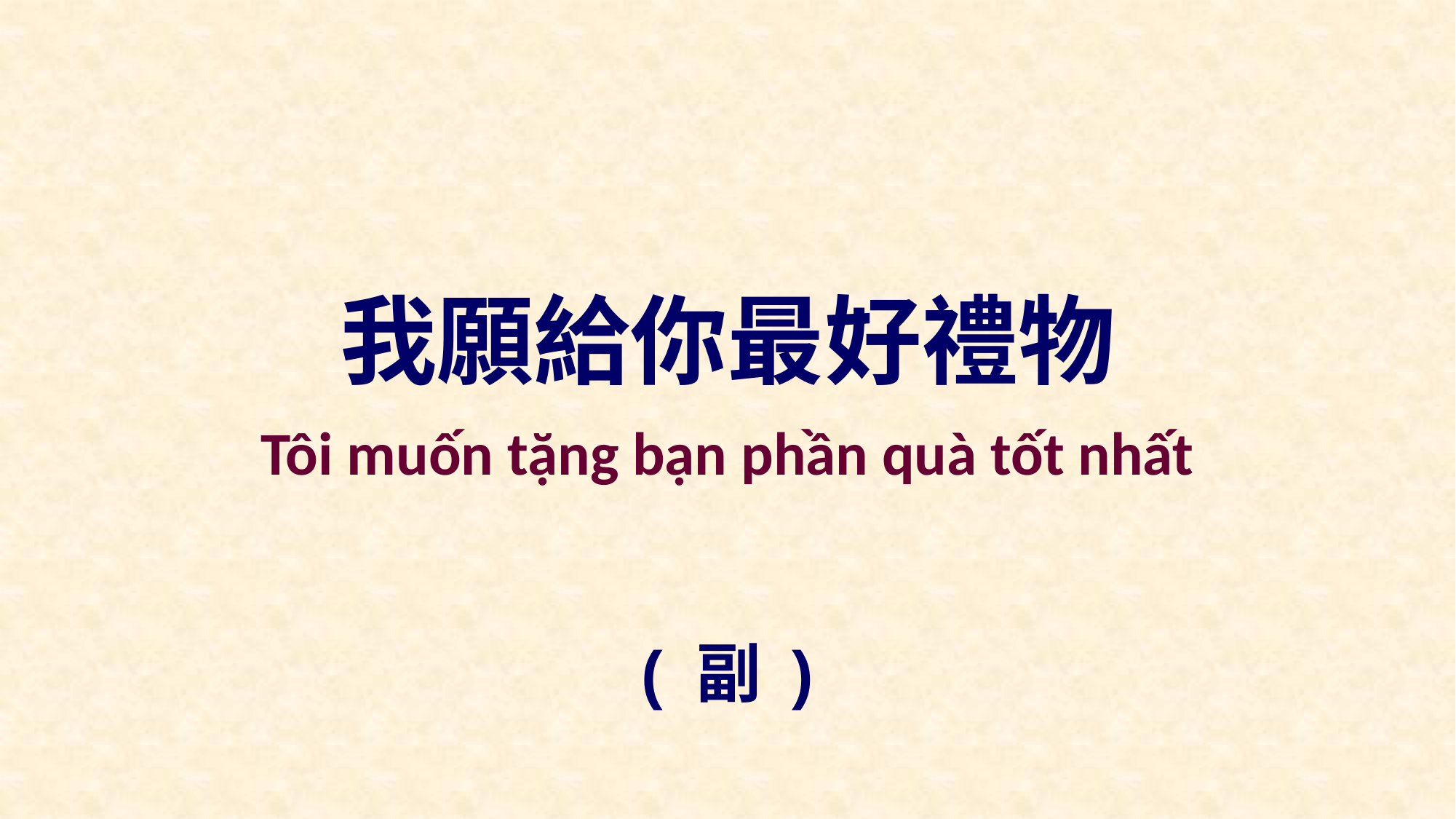

我願給你最好禮物
Tôi muốn tặng bạn phần quà tốt nhất
( 副 )